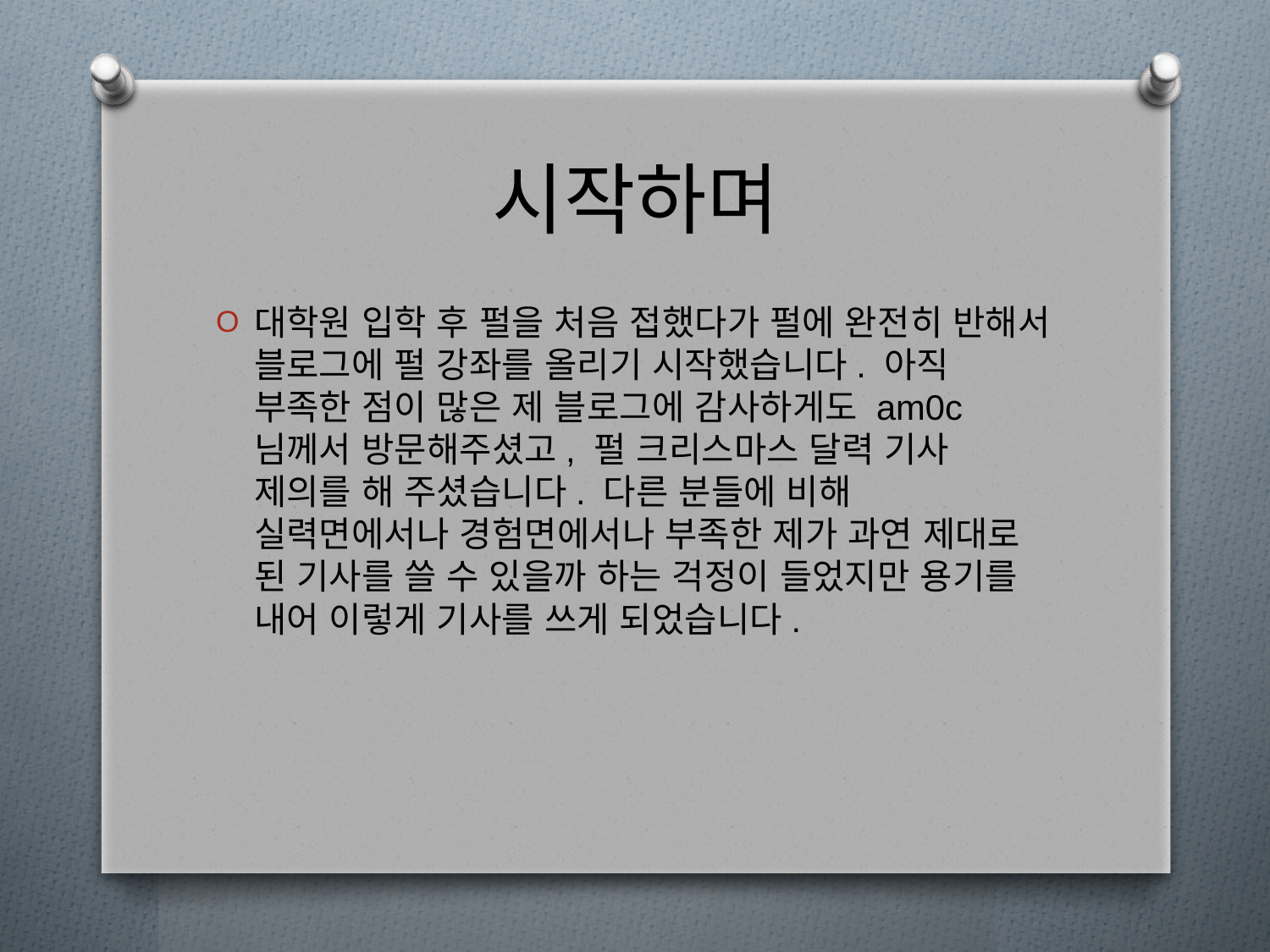

# 시작하며
대학원 입학 후 펄을 처음 접했다가 펄에 완전히 반해서 블로그에 펄 강좌를 올리기 시작했습니다. 아직 부족한 점이 많은 제 블로그에 감사하게도 am0c 님께서 방문해주셨고, 펄 크리스마스 달력 기사 제의를 해 주셨습니다. 다른 분들에 비해 실력면에서나 경험면에서나 부족한 제가 과연 제대로 된 기사를 쓸 수 있을까 하는 걱정이 들었지만 용기를 내어 이렇게 기사를 쓰게 되었습니다.